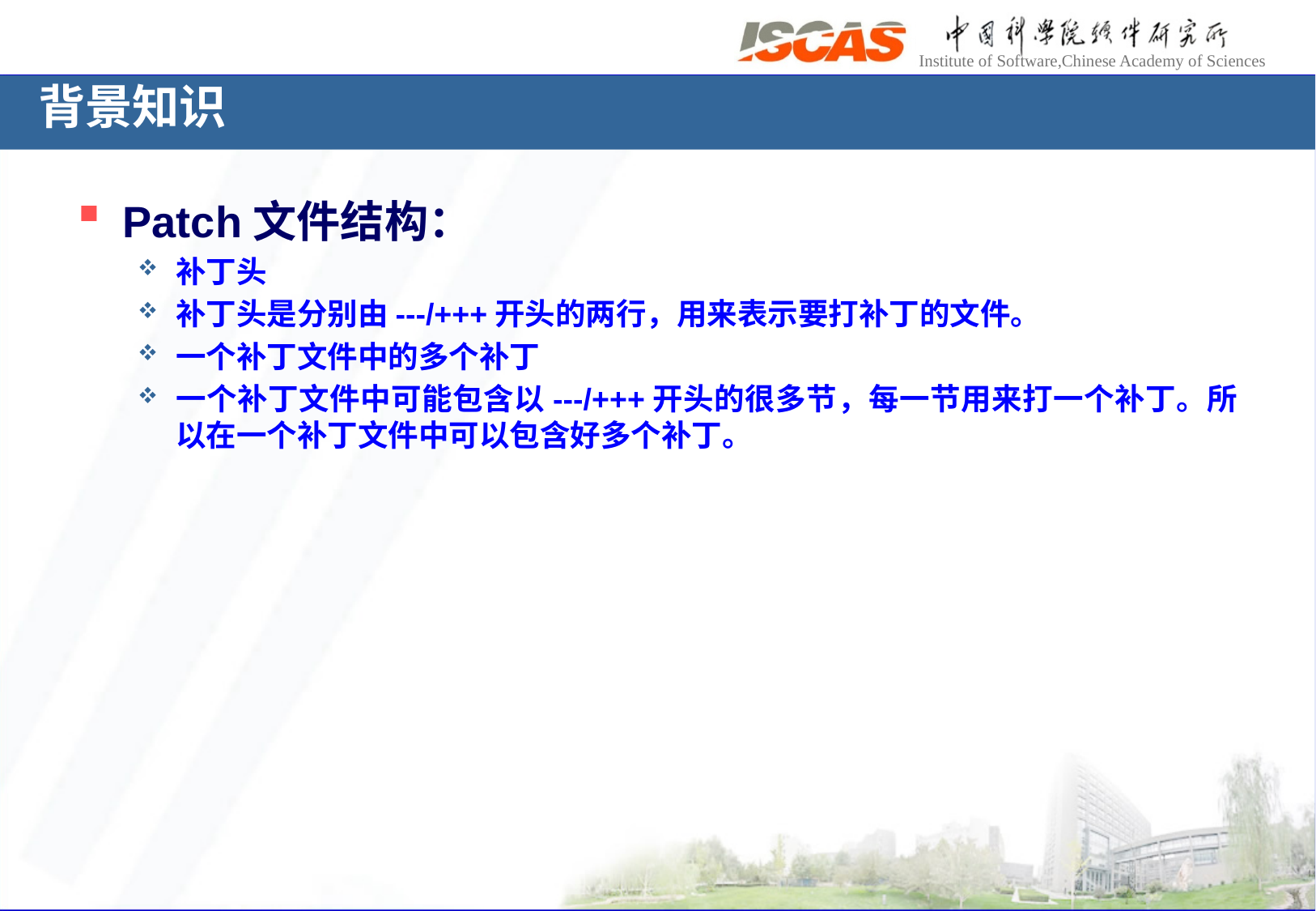

# 背景知识
Patch文件结构：
补丁头
补丁头是分别由---/+++开头的两行，用来表示要打补丁的文件。
一个补丁文件中的多个补丁
一个补丁文件中可能包含以---/+++开头的很多节，每一节用来打一个补丁。所以在一个补丁文件中可以包含好多个补丁。